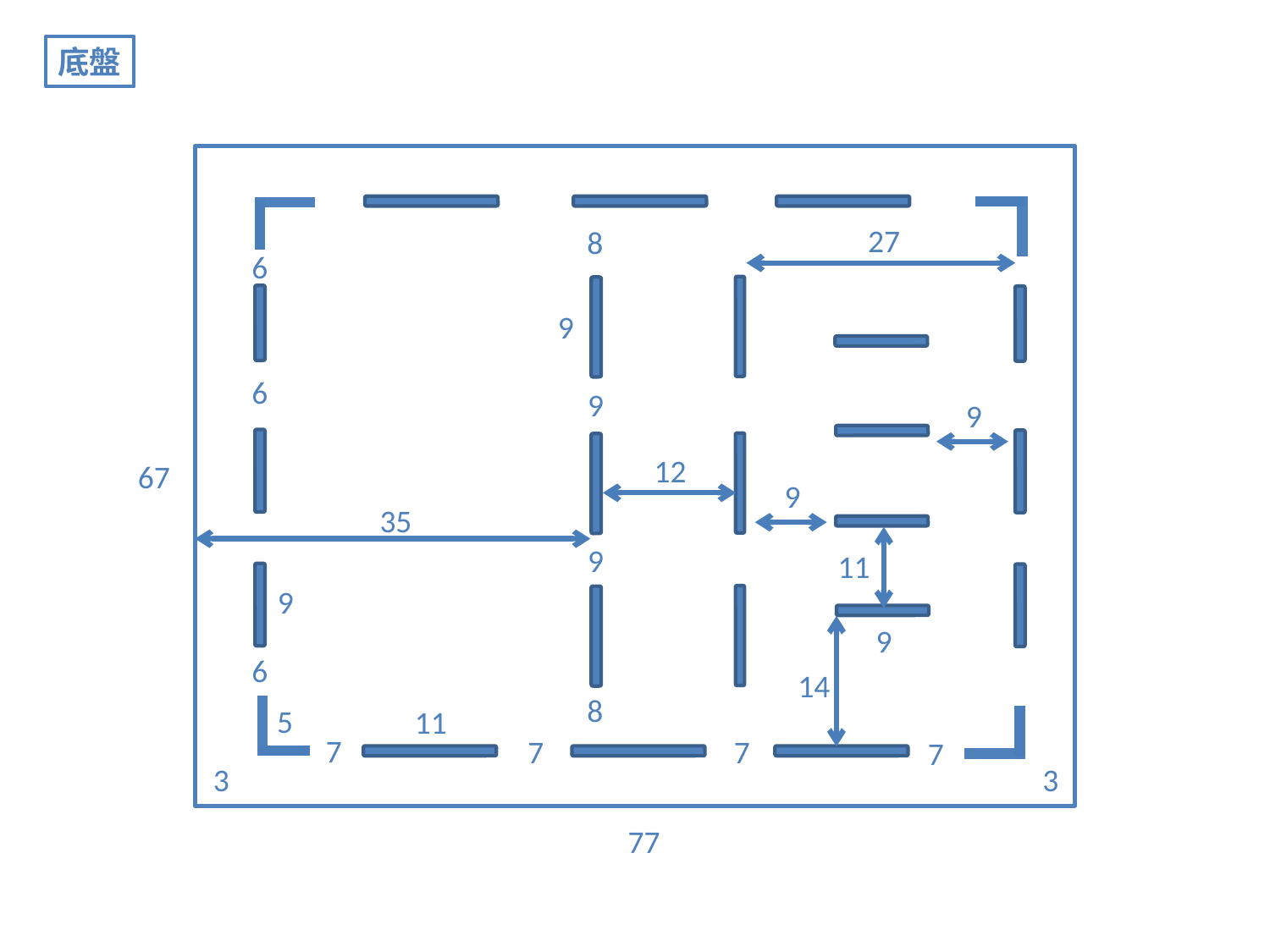

底盤

27
8
6

9

6
9
9

12
67
9

35

9
11
9

9
6
14
8
5
11
7
7
7
7

3
3
77